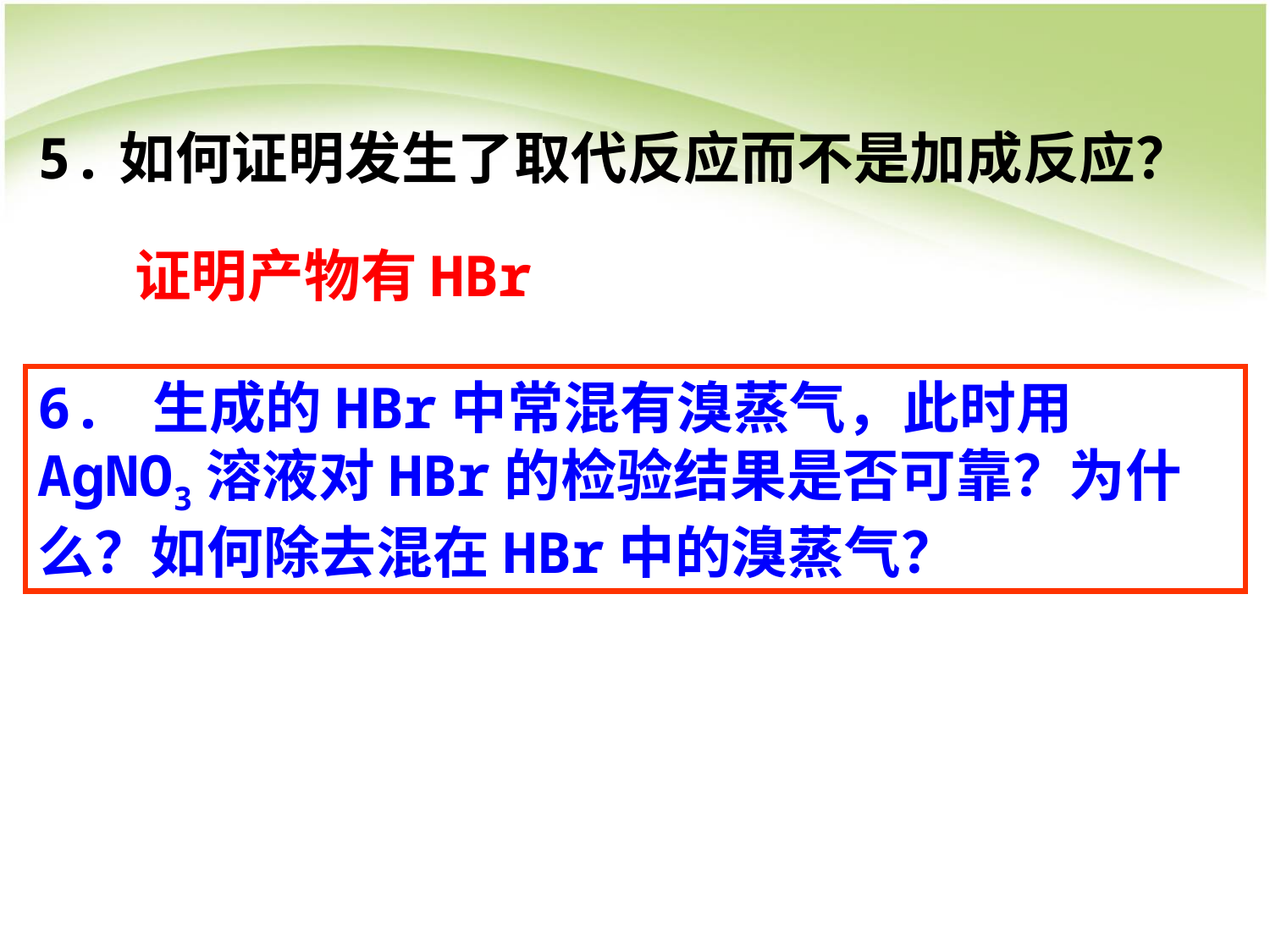

5.如何证明发生了取代反应而不是加成反应？
证明产物有HBr
6. 生成的HBr中常混有溴蒸气，此时用AgNO3溶液对HBr的检验结果是否可靠？为什么？如何除去混在HBr中的溴蒸气？